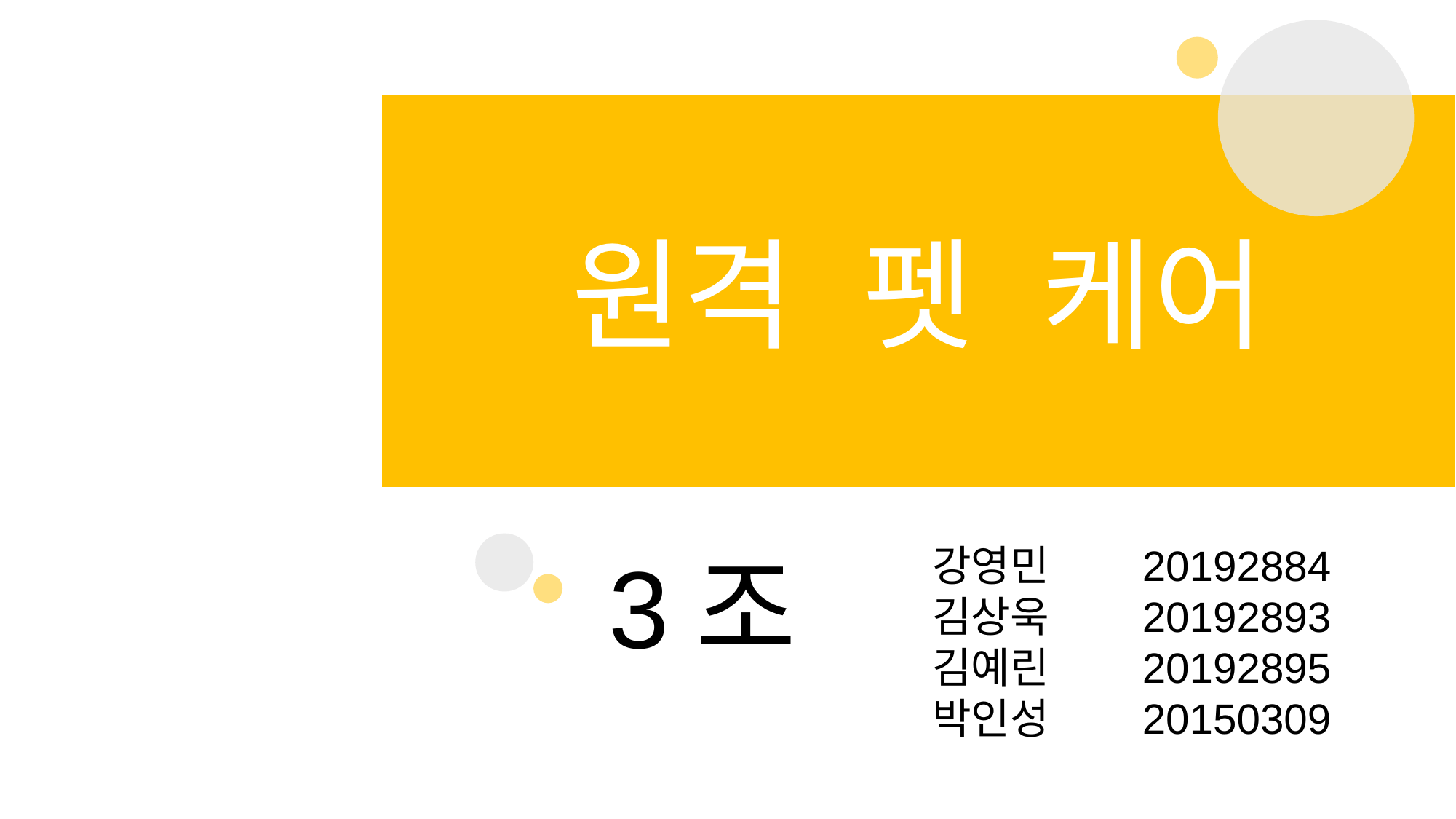

원격  펫  케어

3조
강영민       20192884
김상욱       20192893
김예린       20192895
박인성       20150309